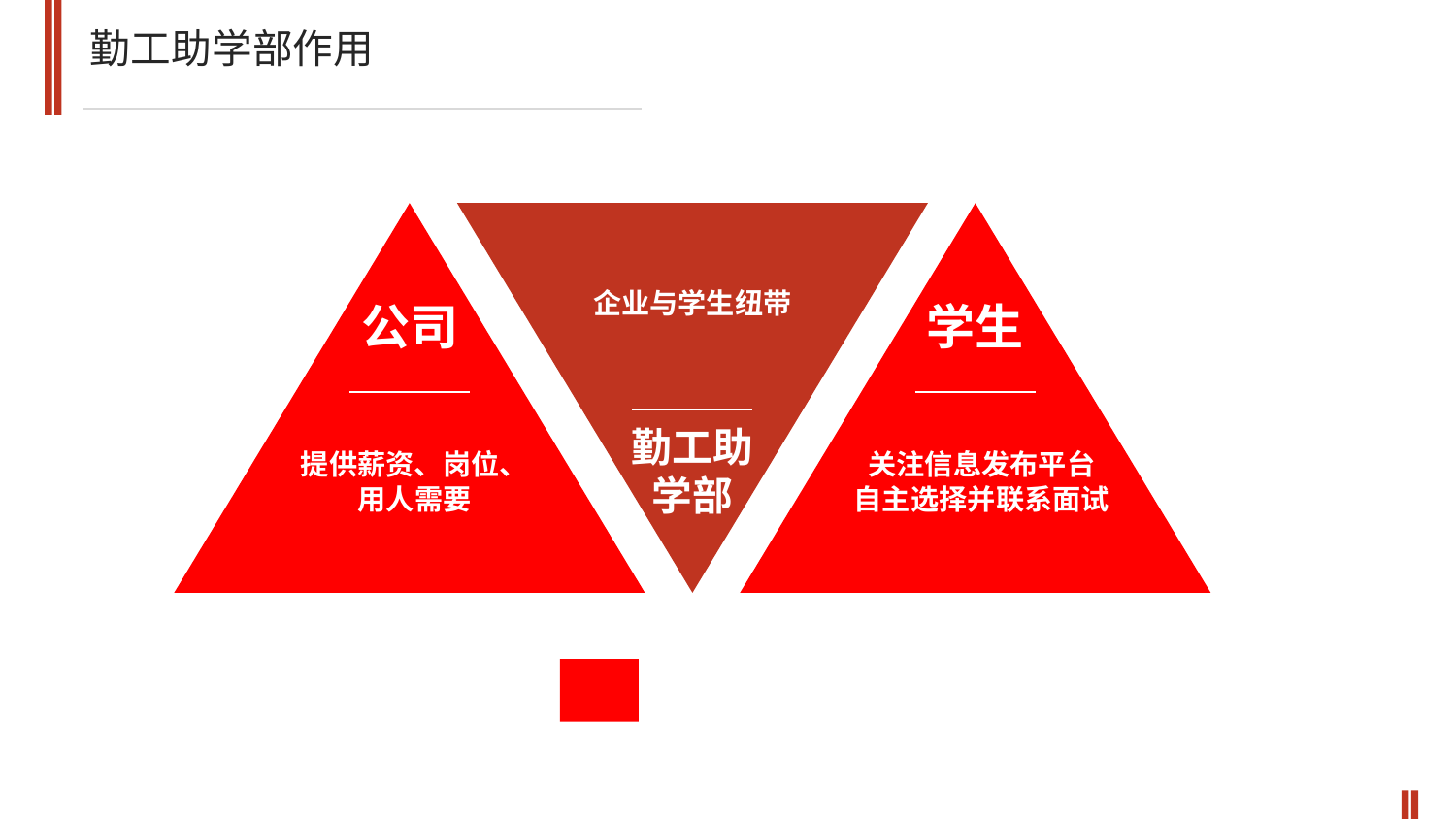

勤工助学部作用

企业与学生纽带
公司
学生
勤工助学部
提供薪资、岗位、用人需要

关注信息发布平台
自主选择并联系面试